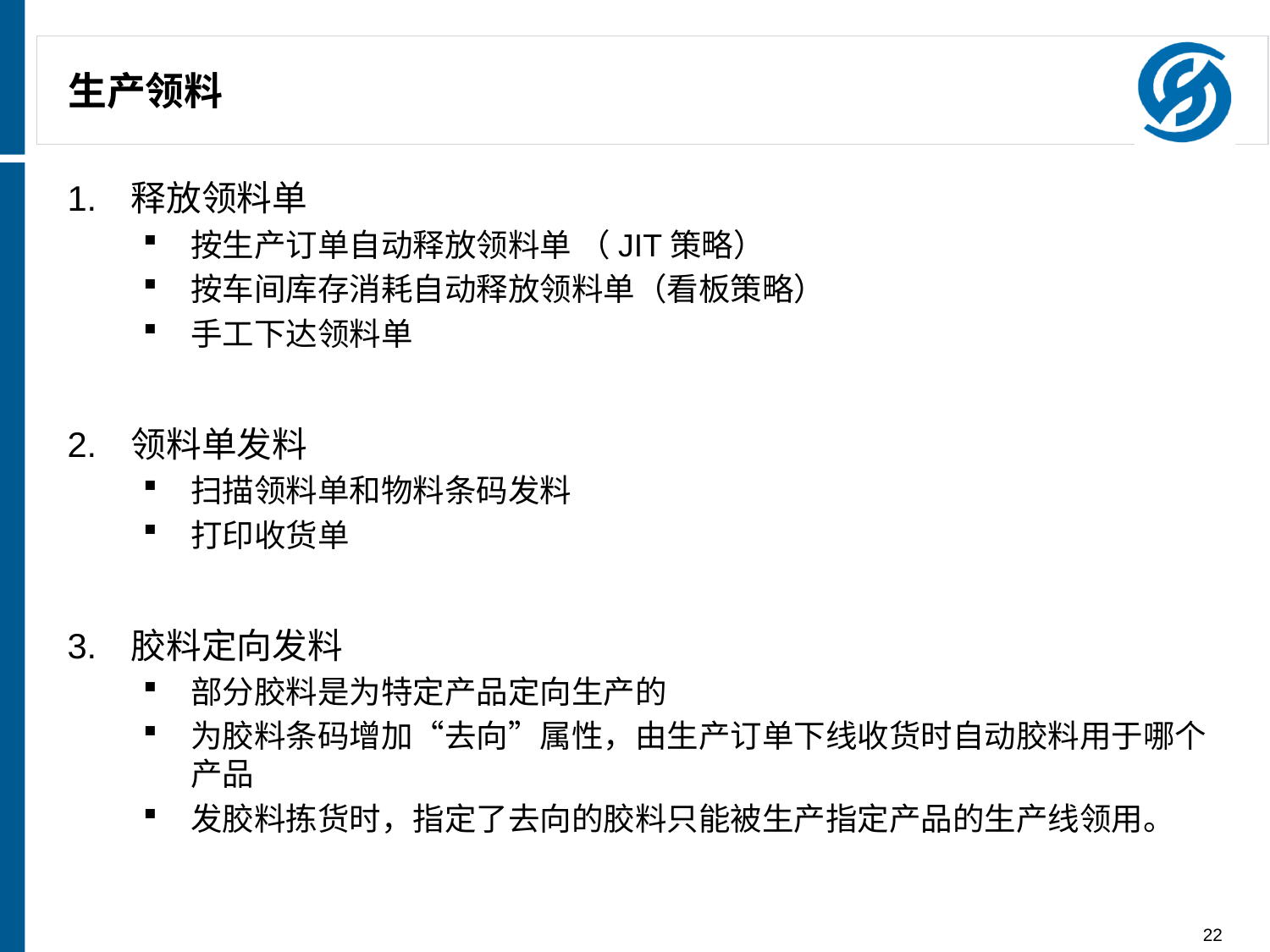

# 生产领料
释放领料单
按生产订单自动释放领料单 （JIT策略）
按车间库存消耗自动释放领料单（看板策略）
手工下达领料单

领料单发料
扫描领料单和物料条码发料
打印收货单

胶料定向发料
部分胶料是为特定产品定向生产的
为胶料条码增加“去向”属性，由生产订单下线收货时自动胶料用于哪个产品
发胶料拣货时，指定了去向的胶料只能被生产指定产品的生产线领用。
22